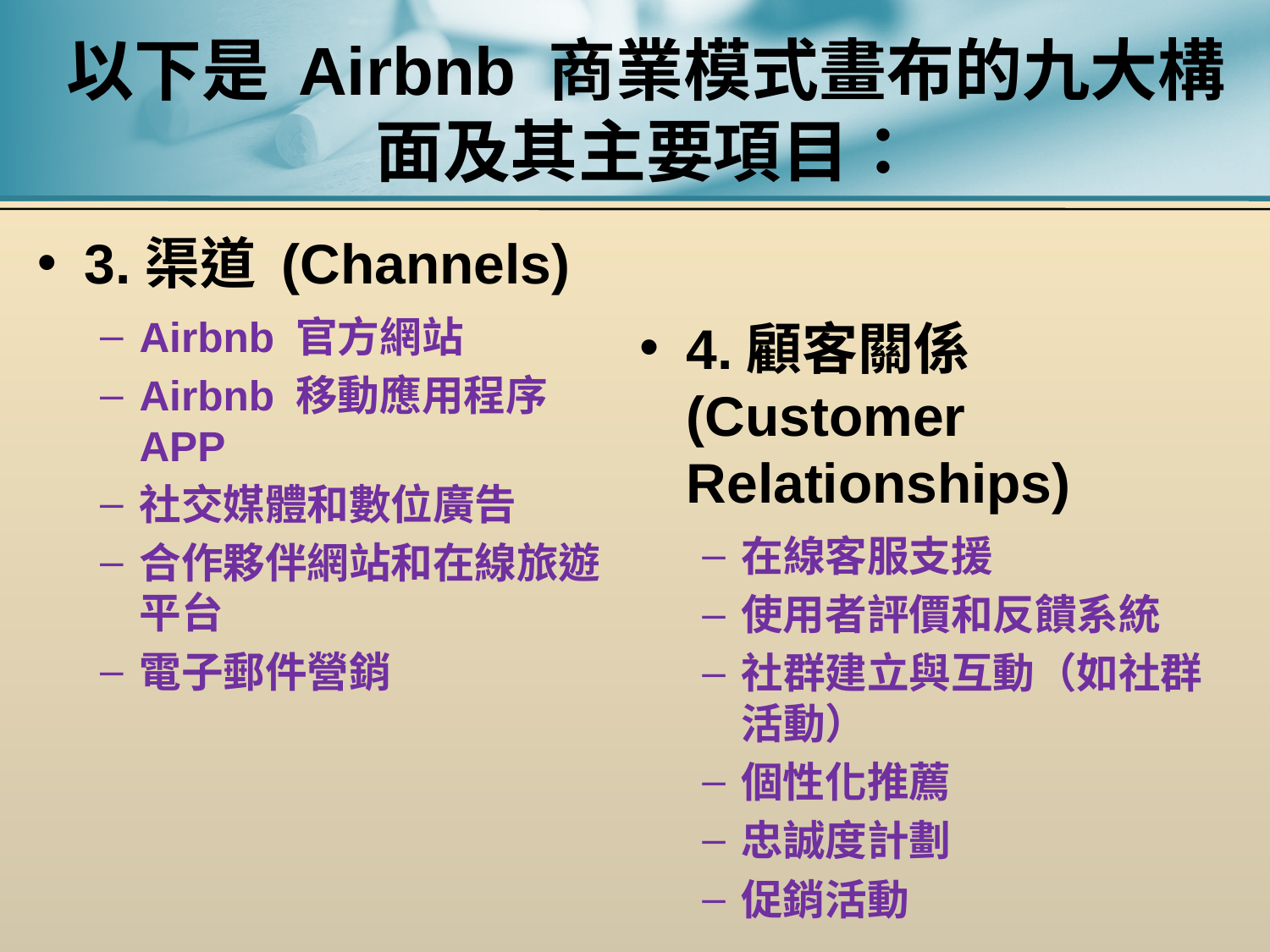

# 以下是 Airbnb 商業模式畫布的九大構面及其主要項目：
3.渠道 (Channels)
Airbnb 官方網站
Airbnb 移動應用程序APP
社交媒體和數位廣告
合作夥伴網站和在線旅遊平台
電子郵件營銷

4.顧客關係 (Customer Relationships)
在線客服支援
使用者評價和反饋系統
社群建立與互動（如社群活動）
個性化推薦
忠誠度計劃
促銷活動